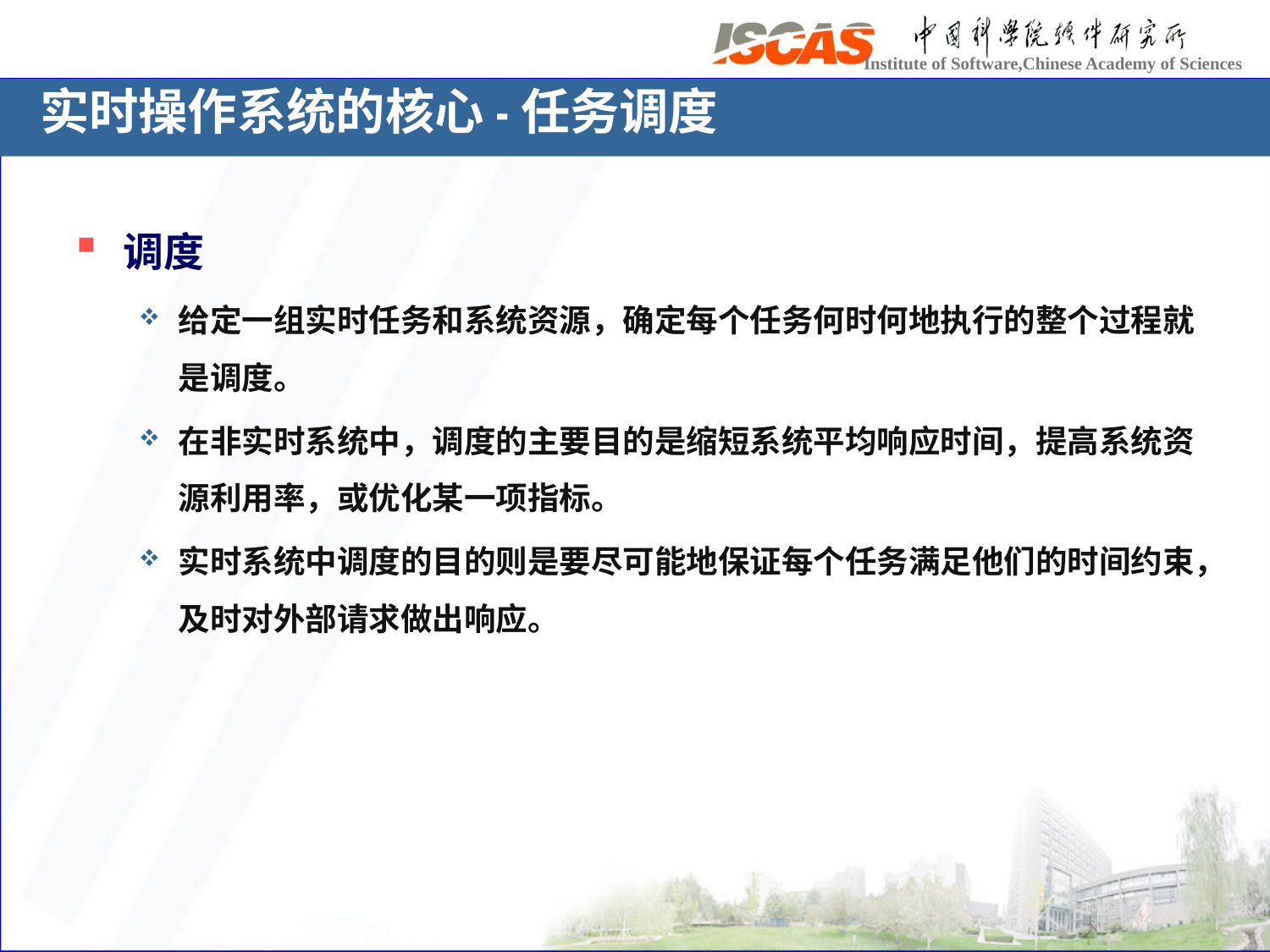

# 实时操作系统的核心-任务调度
调度
给定一组实时任务和系统资源，确定每个任务何时何地执行的整个过程就是调度。
在非实时系统中，调度的主要目的是缩短系统平均响应时间，提高系统资源利用率，或优化某一项指标。
实时系统中调度的目的则是要尽可能地保证每个任务满足他们的时间约束，及时对外部请求做出响应。